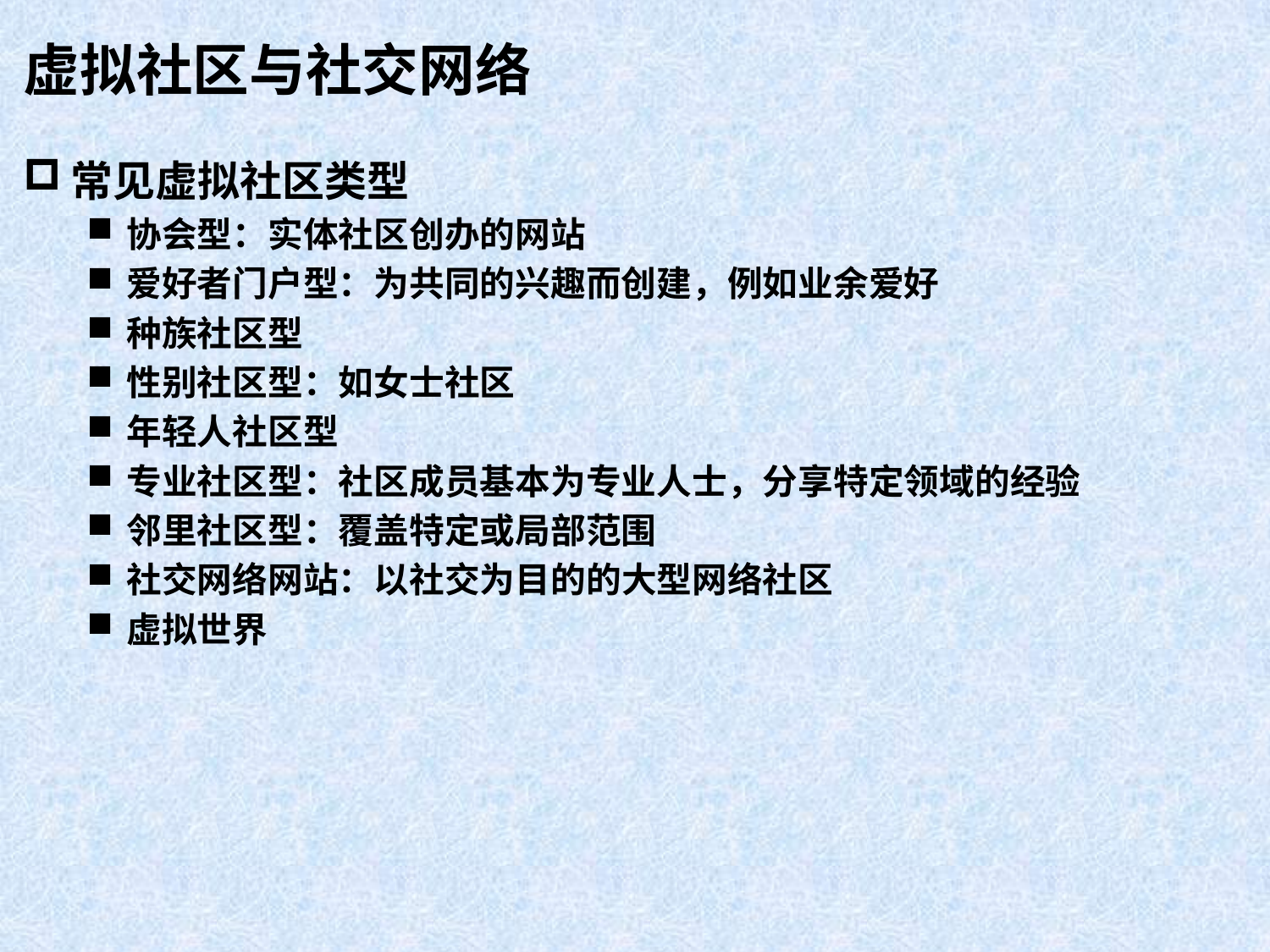

# 虚拟社区与社交网络
常见虚拟社区类型
协会型：实体社区创办的网站
爱好者门户型：为共同的兴趣而创建，例如业余爱好
种族社区型
性别社区型：如女士社区
年轻人社区型
专业社区型：社区成员基本为专业人士，分享特定领域的经验
邻里社区型：覆盖特定或局部范围
社交网络网站：以社交为目的的大型网络社区
虚拟世界